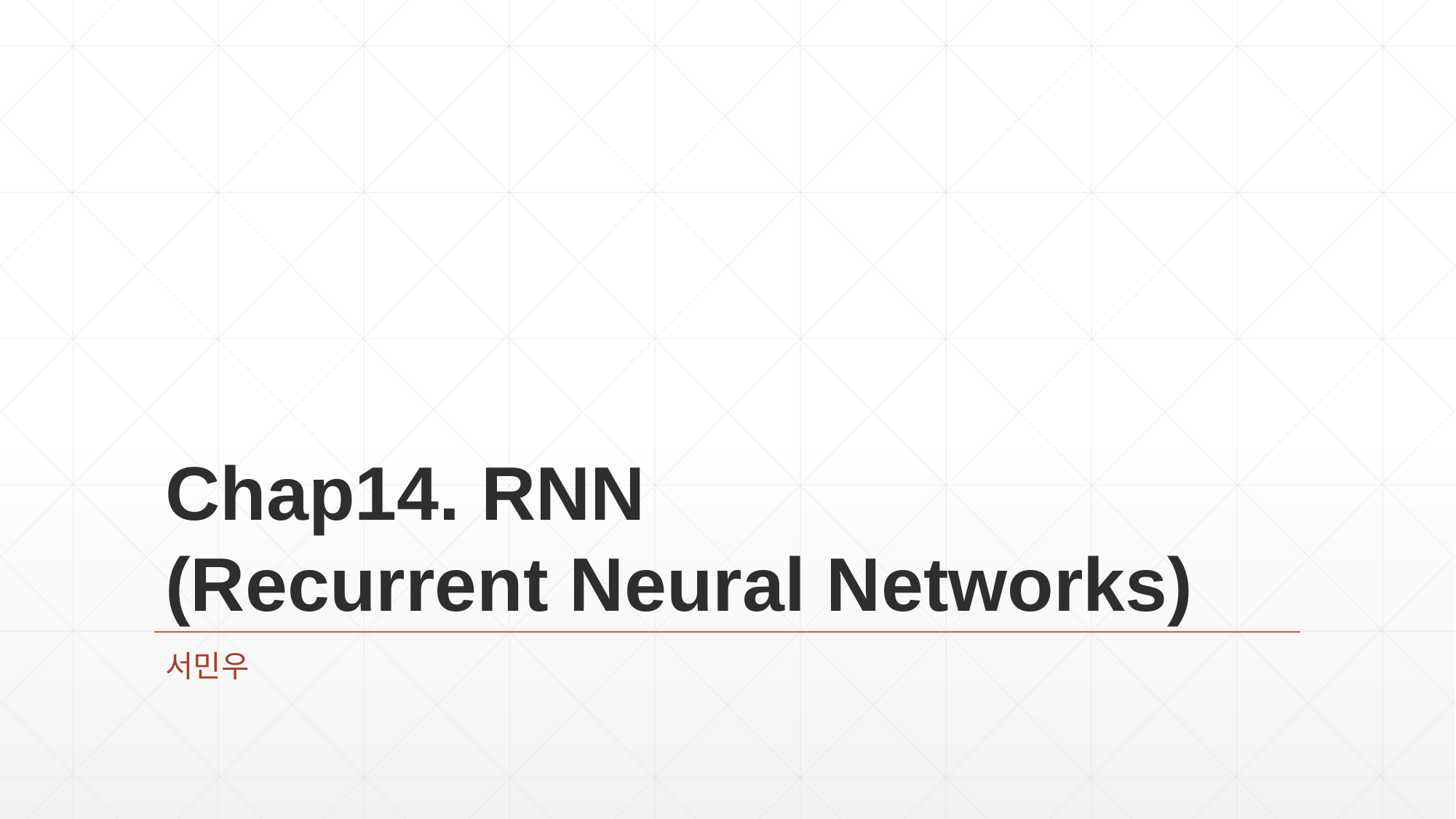

# Chap14. RNN (Recurrent Neural Networks)
서민우